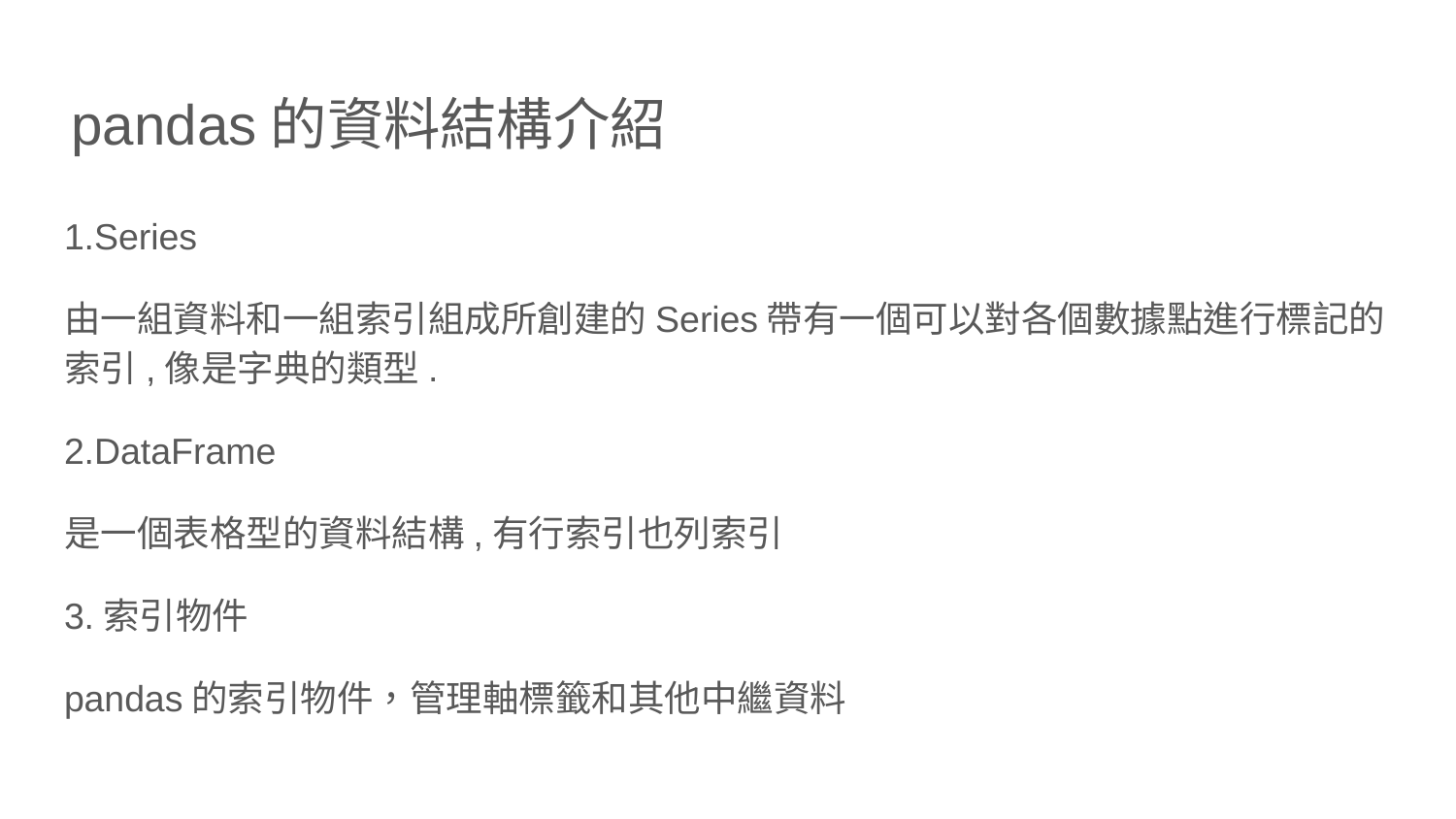

pandas的資料結構介紹

1.Series
由一組資料和一組索引組成所創建的Series帶有一個可以對各個數據點進行標記的索引,像是字典的類型.
2.DataFrame
是一個表格型的資料結構,有行索引也列索引
3.索引物件
pandas的索引物件，管理軸標籤和其他中繼資料